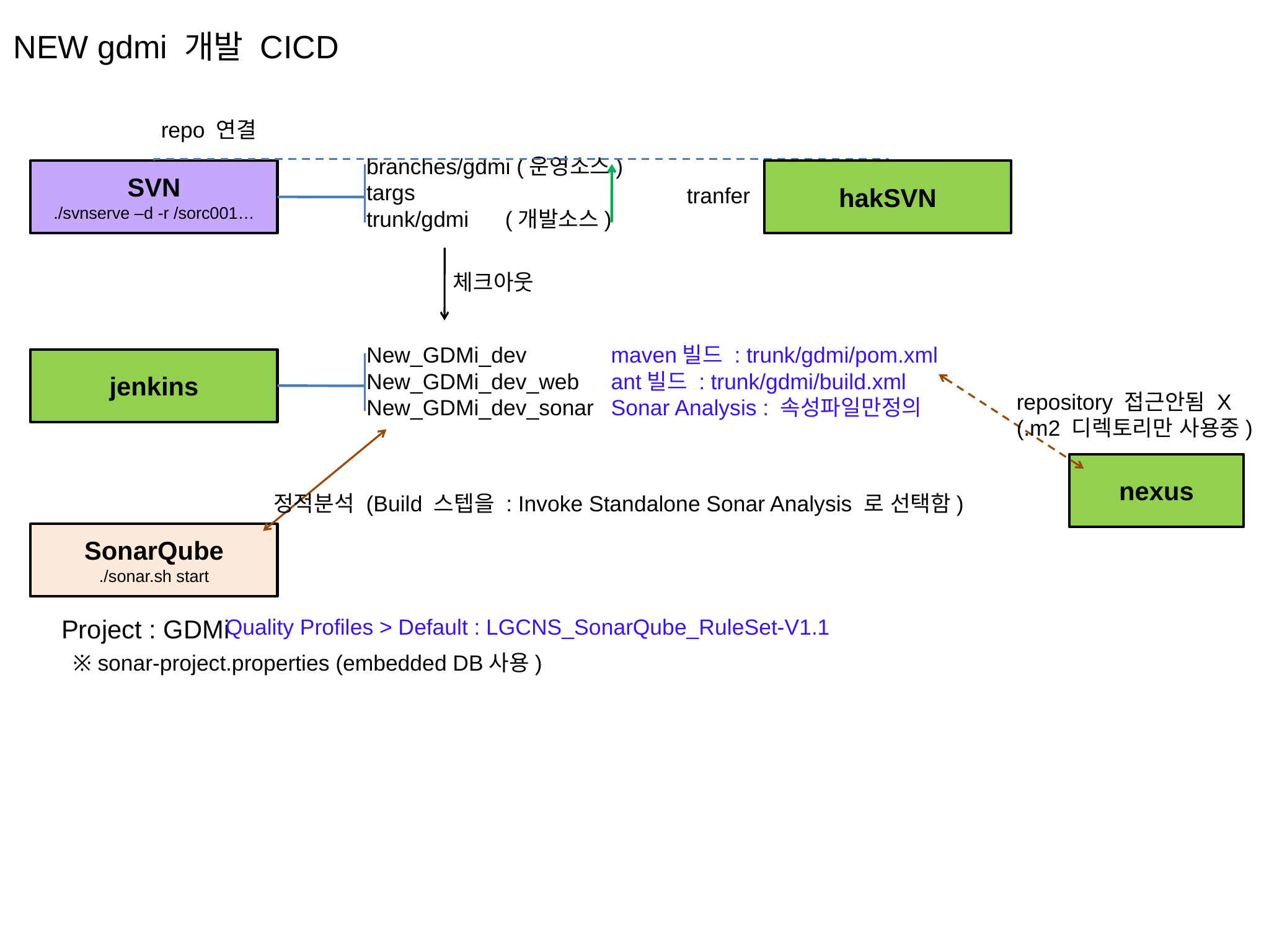

NEW gdmi 개발 CICD
repo 연결
branches/gdmi (운영소스)
targs
trunk/gdmi      (개발소스)
SVN
./svnserve –d -r /sorc001…
hakSVN
tranfer
체크아웃
New_GDMi_dev
New_GDMi_dev_web
New_GDMi_dev_sonar
maven빌드 : trunk/gdmi/pom.xml
ant빌드 : trunk/gdmi/build.xml
Sonar Analysis : 속성파일만정의
jenkins
repository 접근안됨 X
(.m2 디렉토리만 사용중)
nexus
정적분석 (Build 스텝을 : Invoke Standalone Sonar Analysis 로 선택함)
SonarQube
./sonar.sh start
Project : GDMi
Quality Profiles > Default : LGCNS_SonarQube_RuleSet-V1.1
※ sonar-project.properties (embedded DB사용)